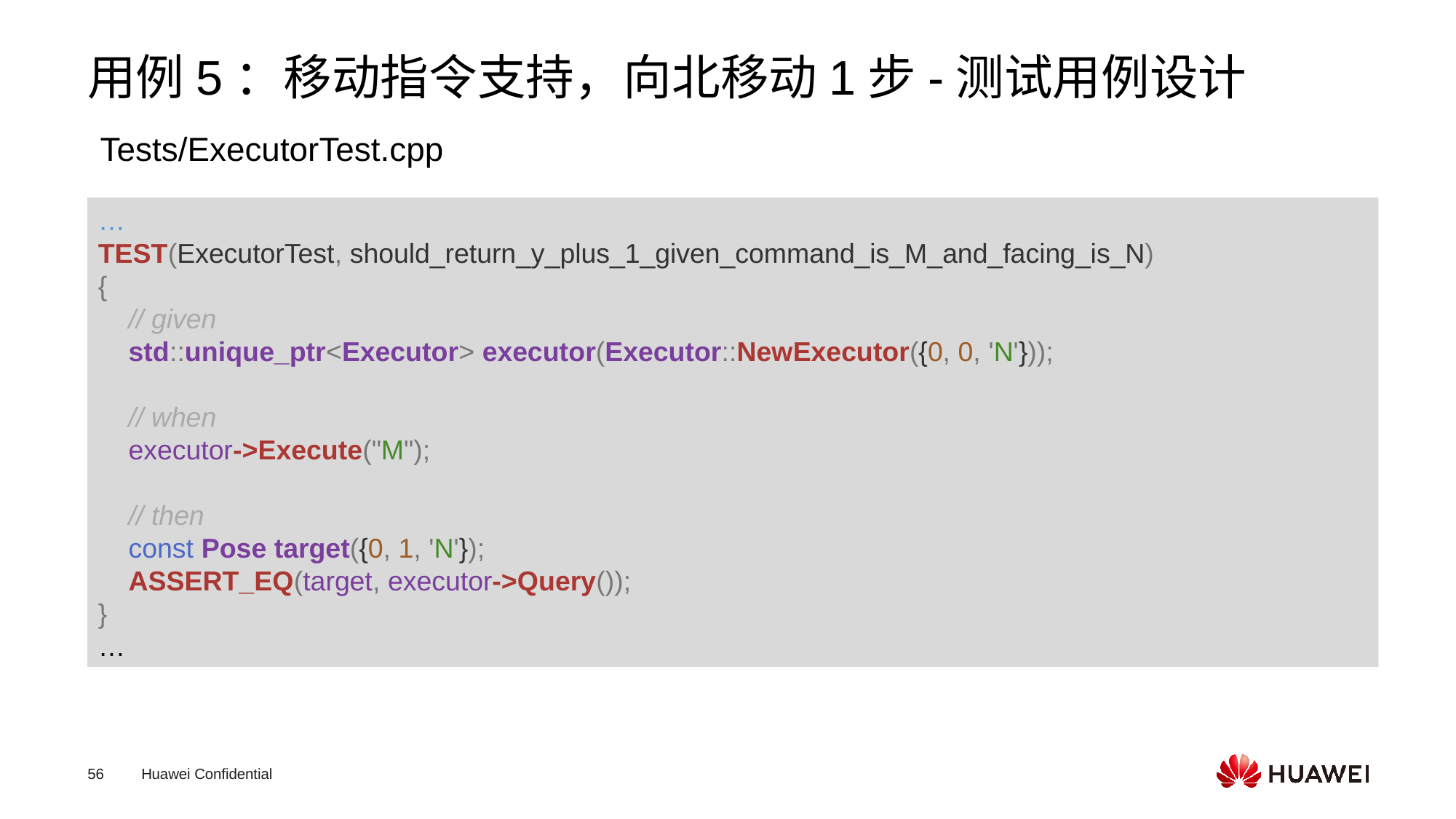

# 用例5：移动指令支持，向北移动1步-测试用例设计
Tests/ExecutorTest.cpp
…
TEST(ExecutorTest, should_return_y_plus_1_given_command_is_M_and_facing_is_N)
{
    // given
    std::unique_ptr<Executor> executor(Executor::NewExecutor({0, 0, 'N'}));
    // when
    executor->Execute("M");
    // then
    const Pose target({0, 1, 'N'});
    ASSERT_EQ(target, executor->Query());
}
…